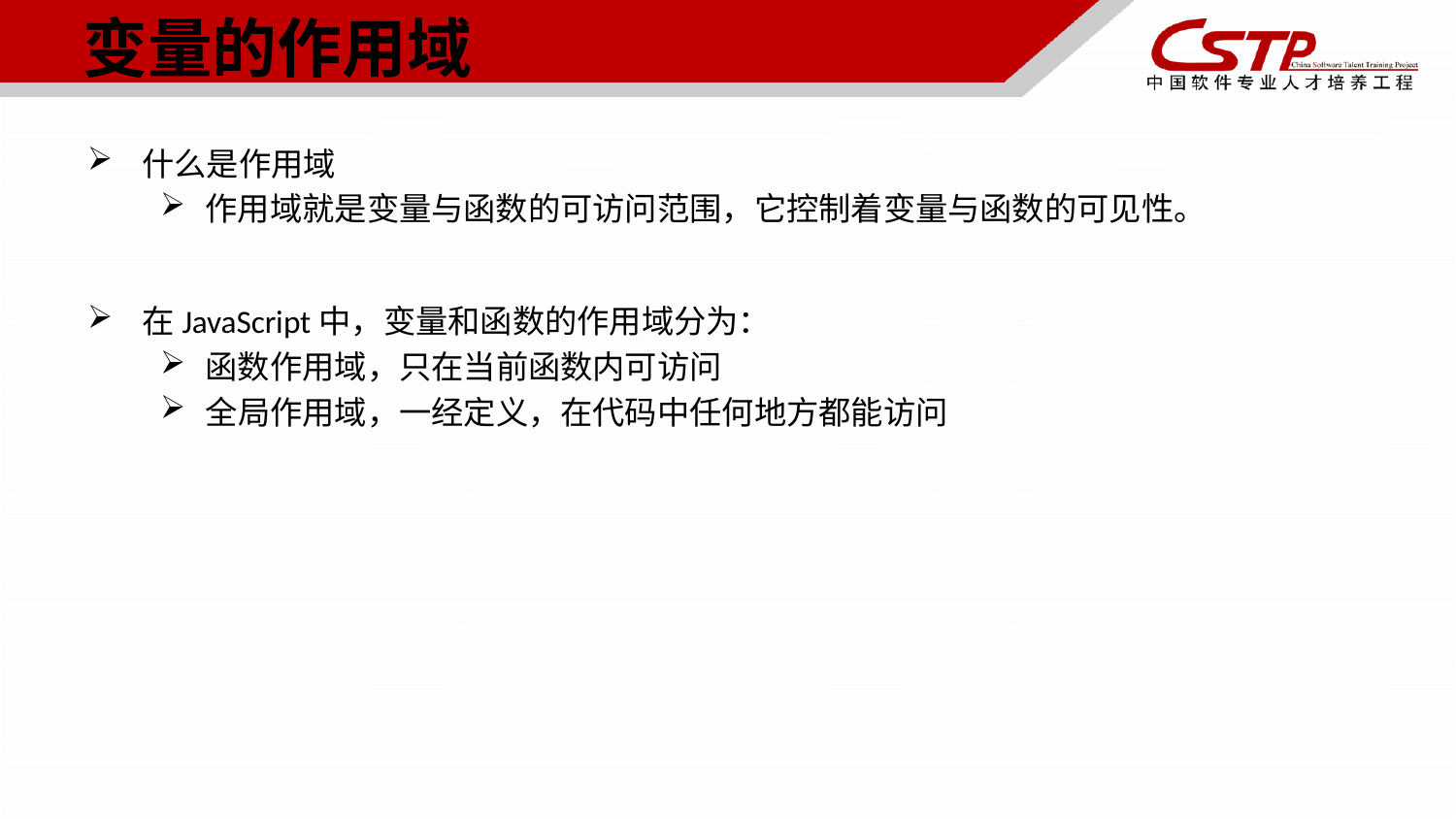

# 变量的作用域
什么是作用域
作用域就是变量与函数的可访问范围，它控制着变量与函数的可见性。

在JavaScript中，变量和函数的作用域分为：
函数作用域，只在当前函数内可访问
全局作用域，一经定义，在代码中任何地方都能访问